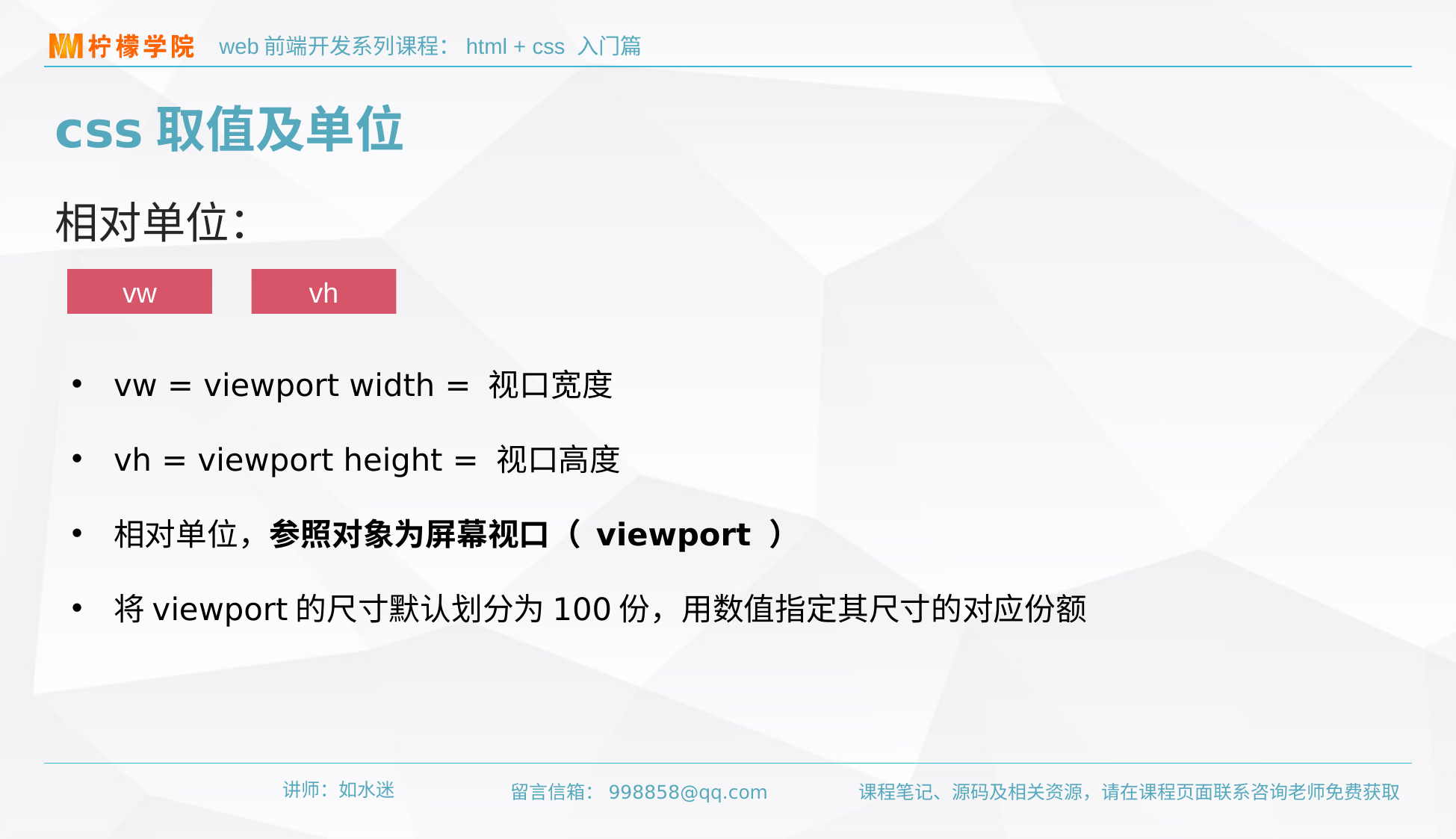

css取值及单位
相对单位：
vw
vh
vw = viewport width = 视口宽度
vh = viewport height = 视口高度
相对单位，参照对象为屏幕视口（ viewport ）
将viewport的尺寸默认划分为100份，用数值指定其尺寸的对应份额